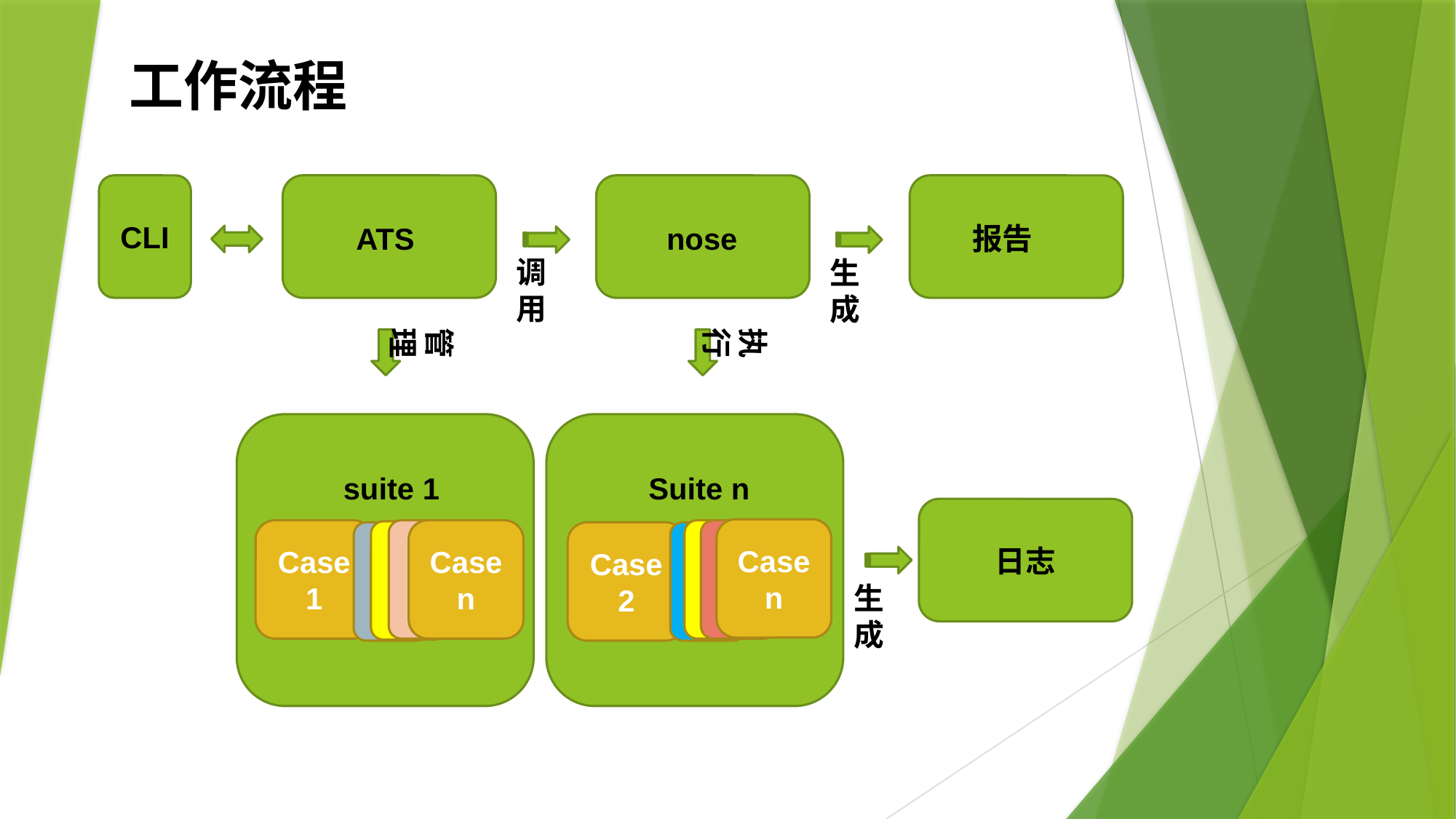

工作流程
CLI

ATS
nose
报告

调用
生成
管理
执行

suite 1
Suite n
日志
Case n
Case 1

Case n

Case 2

生成